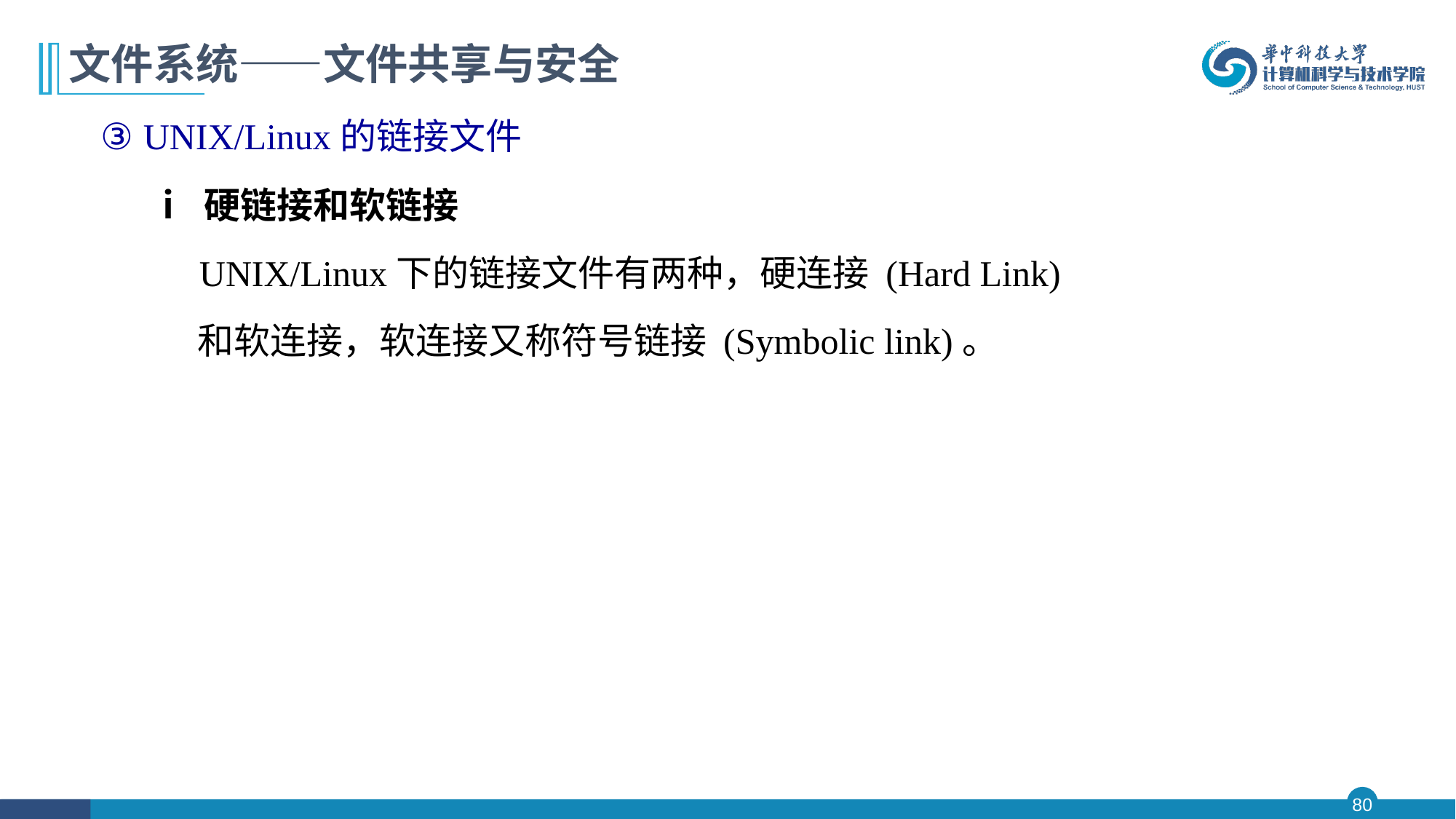

# 文件系统——文件共享与安全
③ UNIX/Linux的链接文件
    ⅰ 硬链接和软链接
          UNIX/Linux下的链接文件有两种，硬连接 (Hard Link)
        和软连接，软连接又称符号链接 (Symbolic link)。